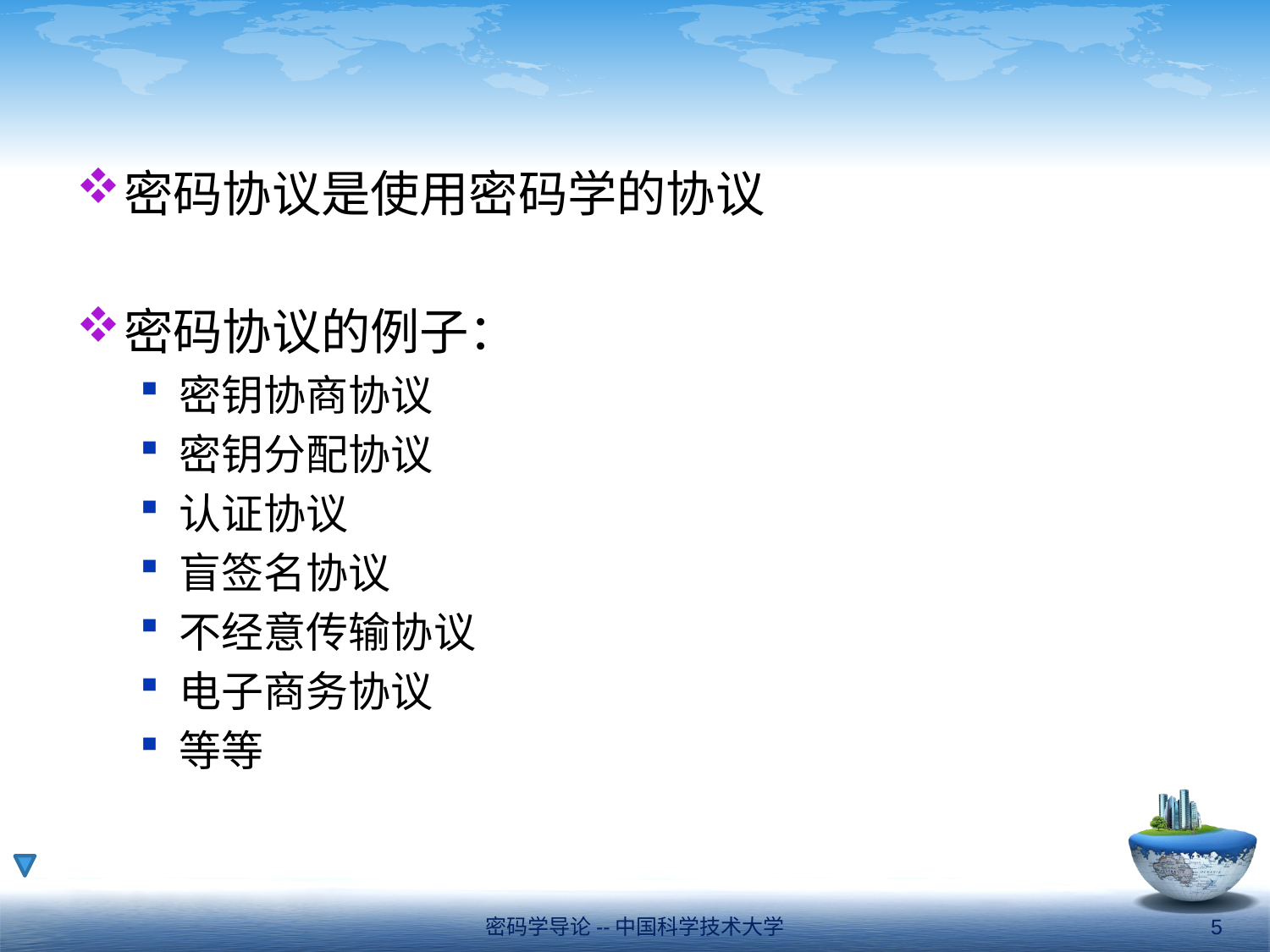

#
密码协议是使用密码学的协议

密码协议的例子：
密钥协商协议
密钥分配协议
认证协议
盲签名协议
不经意传输协议
电子商务协议
等等

密码学导论--中国科学技术大学
5